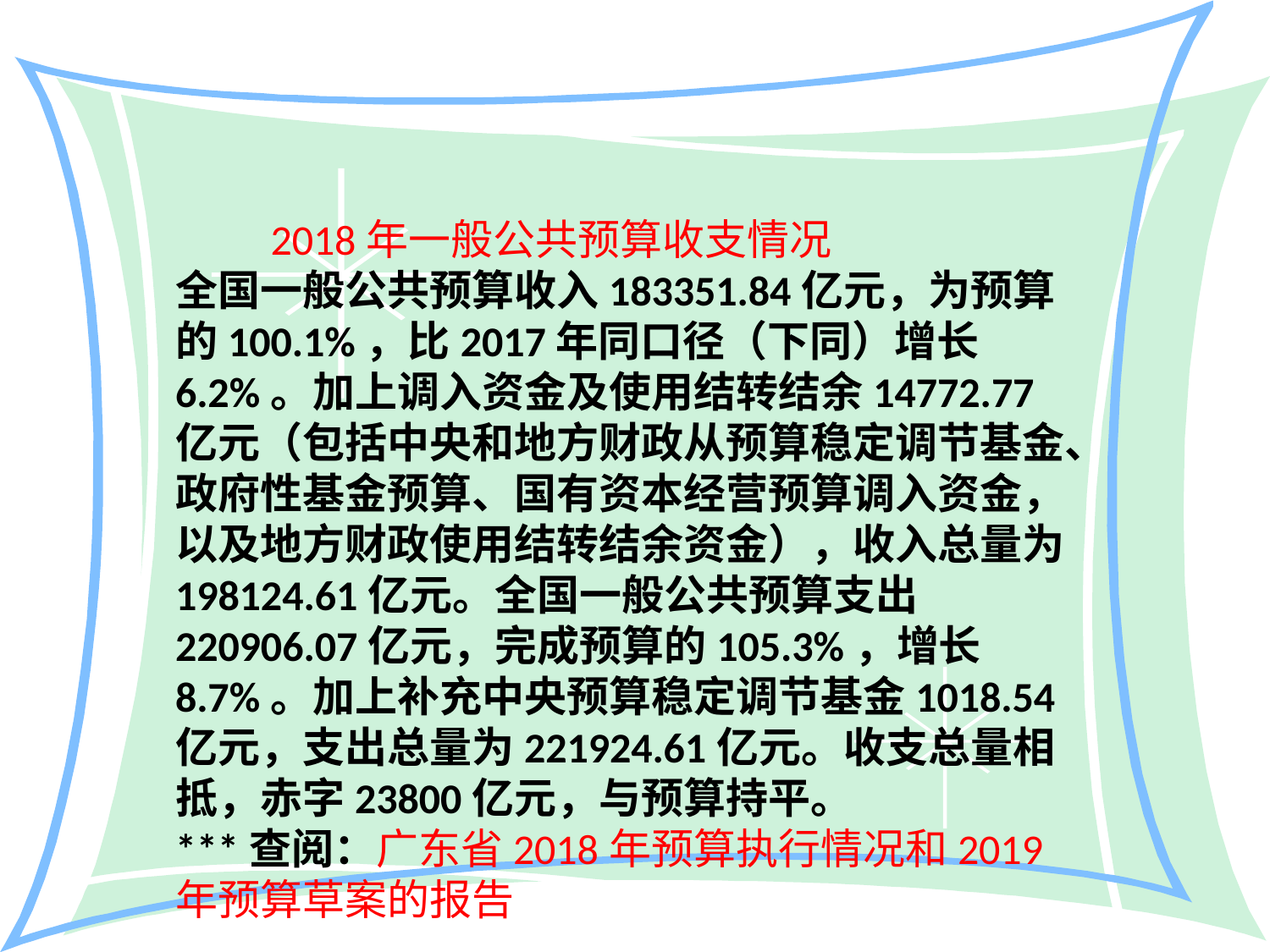

2018年一般公共预算收支情况
全国一般公共预算收入183351.84亿元，为预算的100.1%，比2017年同口径（下同）增长6.2%。加上调入资金及使用结转结余14772.77亿元（包括中央和地方财政从预算稳定调节基金、政府性基金预算、国有资本经营预算调入资金，以及地方财政使用结转结余资金），收入总量为198124.61亿元。全国一般公共预算支出220906.07亿元，完成预算的105.3%，增长8.7%。加上补充中央预算稳定调节基金1018.54亿元，支出总量为221924.61亿元。收支总量相抵，赤字23800亿元，与预算持平。
***查阅：广东省2018年预算执行情况和2019年预算草案的报告